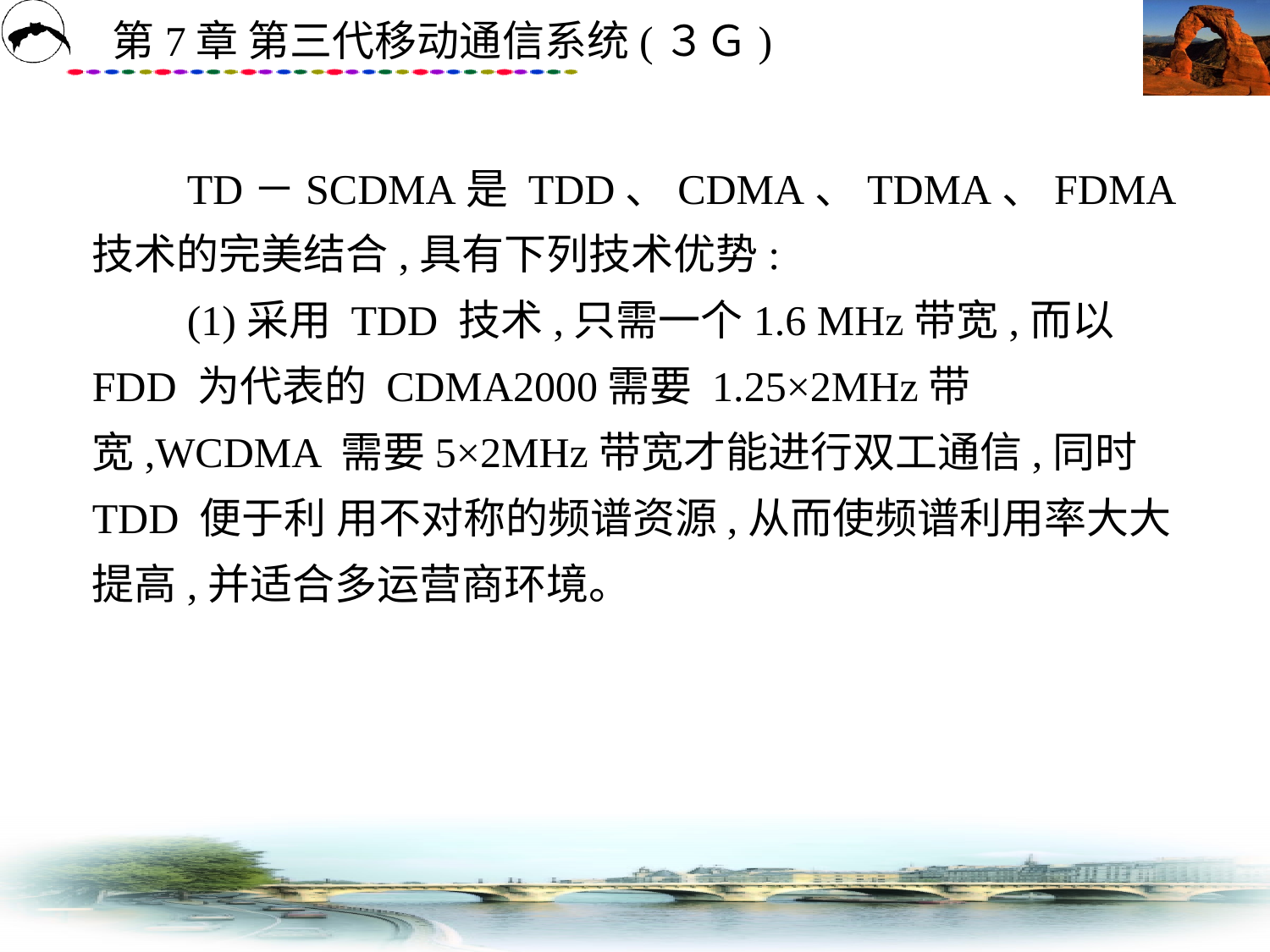

# TD－SCDMA是 TDD、CDMA、TDMA、FDMA技术的完美结合,具有下列技术优势: 　　(1)采用 TDD 技术,只需一个1.6 MHz带宽,而以 FDD 为代表的 CDMA2000需要 1.25×2MHz带宽,WCDMA 需要5×2MHz带宽才能进行双工通信,同时 TDD 便于利 用不对称的频谱资源,从而使频谱利用率大大提高,并适合多运营商环境。